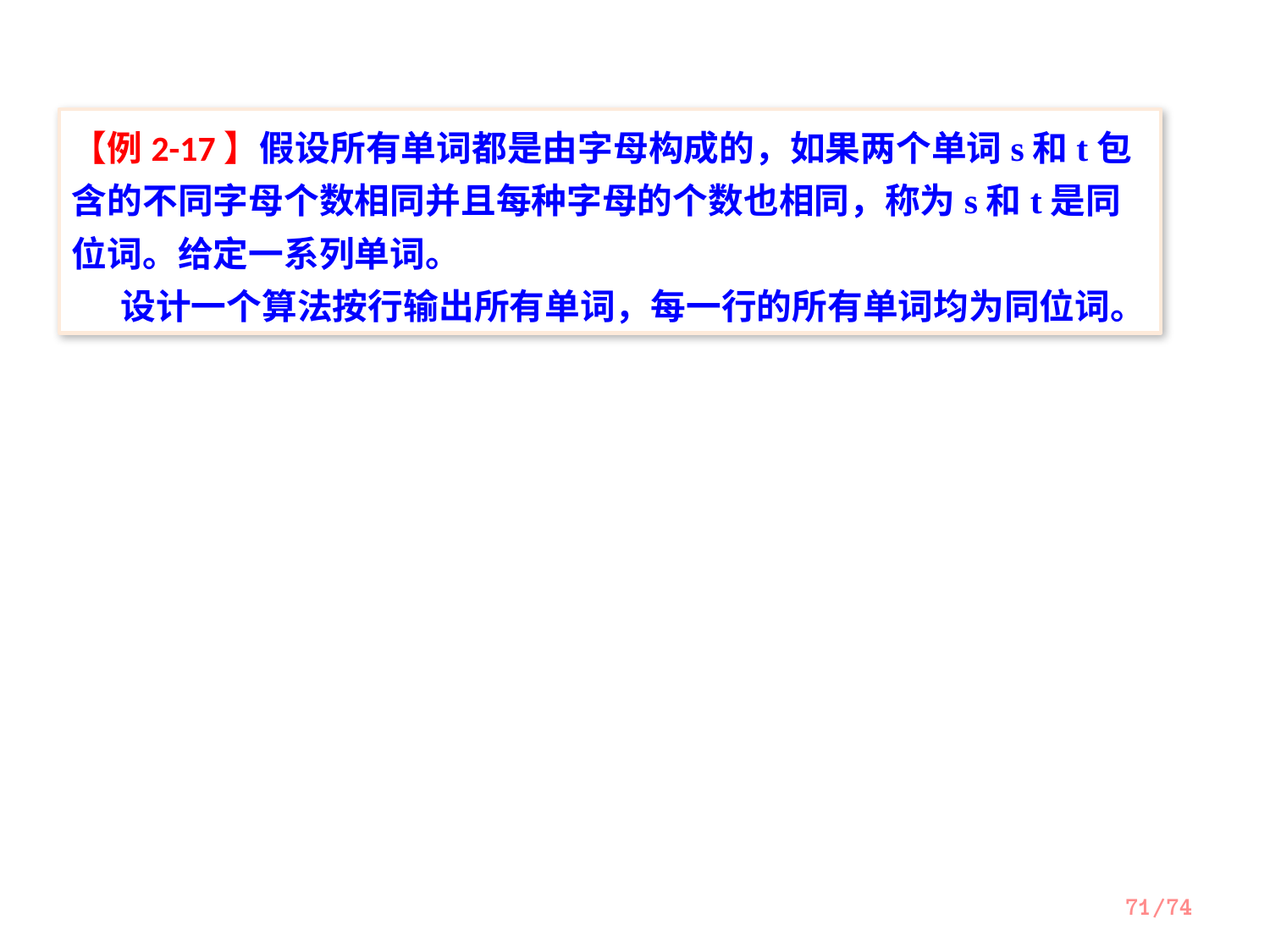

【例2-17】假设所有单词都是由字母构成的，如果两个单词s和t包含的不同字母个数相同并且每种字母的个数也相同，称为s和t是同位词。给定一系列单词。
     设计一个算法按行输出所有单词，每一行的所有单词均为同位词。
71/74